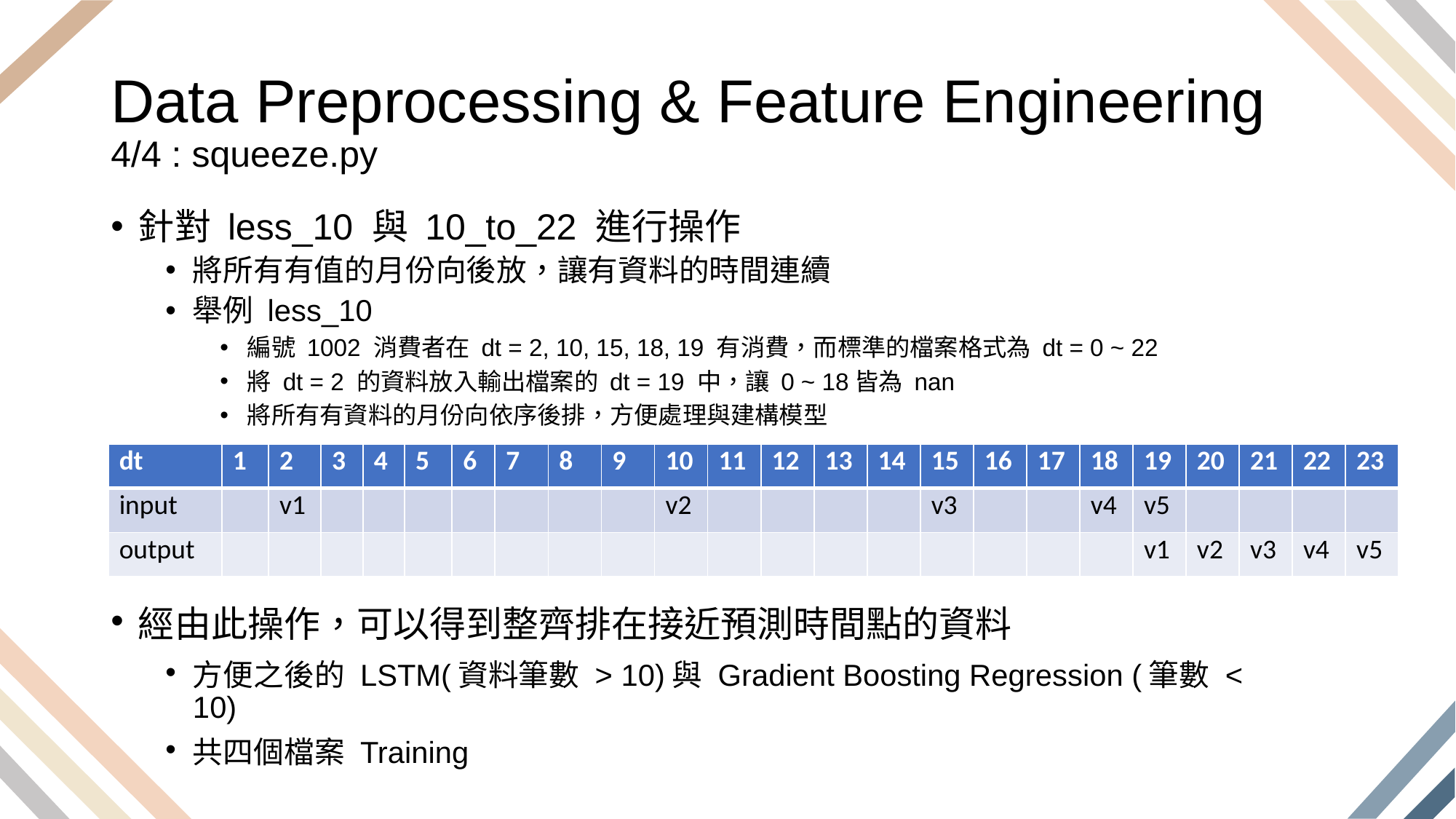

# Data Preprocessing & Feature Engineering 4/4 : squeeze.py
針對 less_10 與 10_to_22 進行操作
將所有有值的月份向後放，讓有資料的時間連續
舉例 less_10
編號 1002 消費者在 dt = 2, 10, 15, 18, 19 有消費，而標準的檔案格式為 dt = 0 ~ 22
將 dt = 2 的資料放入輸出檔案的 dt = 19 中，讓 0 ~ 18皆為 nan
將所有有資料的月份向依序後排，方便處理與建構模型
| dt | 1 | 2 | 3 | 4 | 5 | 6 | 7 | 8 | 9 | 10 | 11 | 12 | 13 | 14 | 15 | 16 | 17 | 18 | 19 | 20 | 21 | 22 | 23 |
| --- | --- | --- | --- | --- | --- | --- | --- | --- | --- | --- | --- | --- | --- | --- | --- | --- | --- | --- | --- | --- | --- | --- | --- |
| input |  | v1 |  |  |  |  |  |  |  | v2 |  |  |  |  | v3 |  |  | v4 | v5 |  |  |  |  |
| output |  |  |  |  |  |  |  |  |  |  |  |  |  |  |  |  |  |  | v1 | v2 | v3 | v4 | v5 |
經由此操作，可以得到整齊排在接近預測時間點的資料
方便之後的 LSTM(資料筆數 > 10)與 Gradient Boosting Regression (筆數 < 10)
共四個檔案 Training